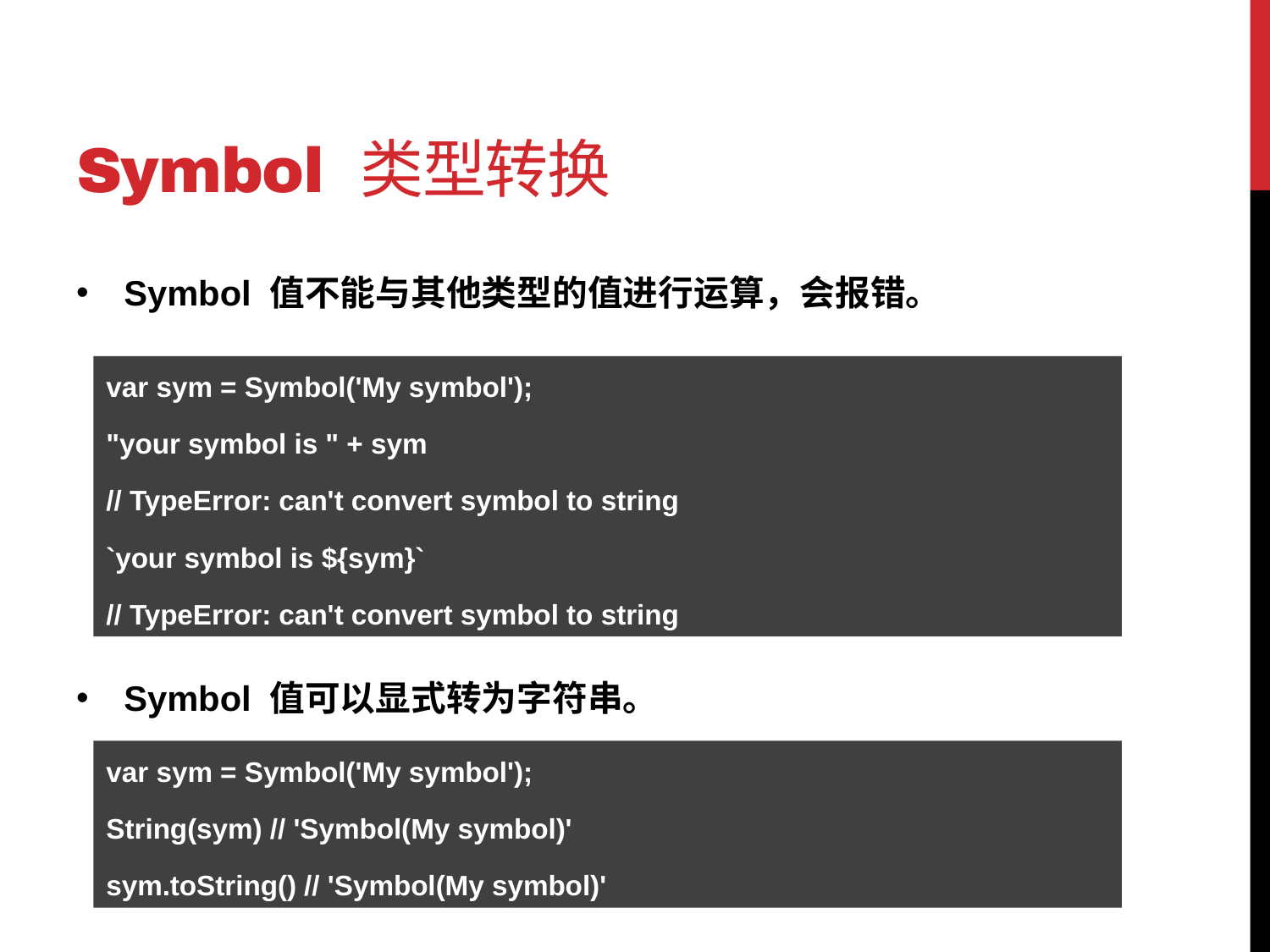

# Symbol 类型转换
Symbol 值不能与其他类型的值进行运算，会报错。

Symbol 值可以显式转为字符串。

var sym = Symbol('My symbol');
"your symbol is " + sym
// TypeError: can't convert symbol to string
`your symbol is ${sym}`
// TypeError: can't convert symbol to string
var sym = Symbol('My symbol');
String(sym) // 'Symbol(My symbol)'
sym.toString() // 'Symbol(My symbol)'